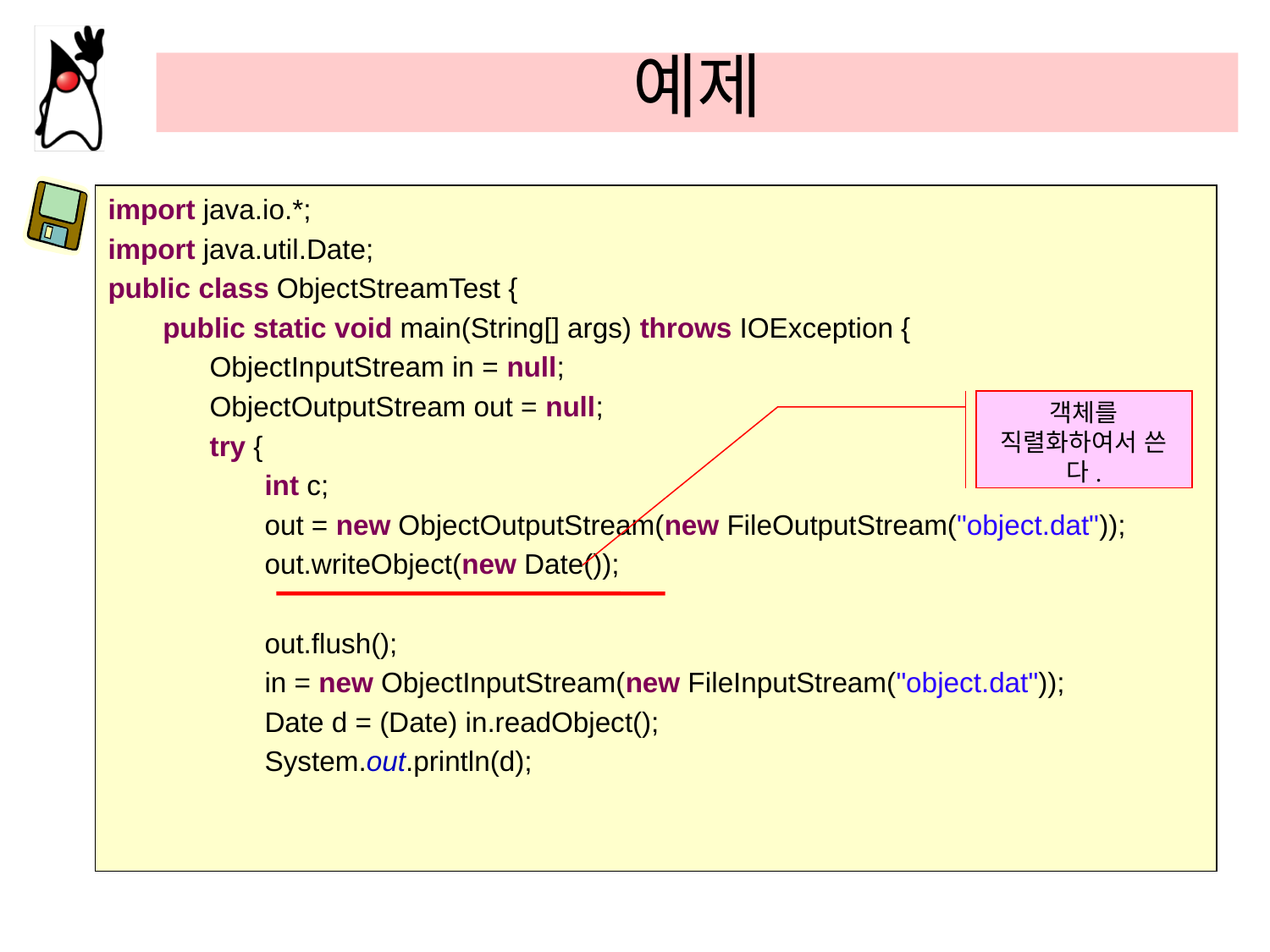

# 예제

import java.io.*;
import java.util.Date;
public class ObjectStreamTest {
       public static void main(String[] args) throws IOException {
             ObjectInputStream in = null;
             ObjectOutputStream out = null;
             try {
                    int c;
                    out = new ObjectOutputStream(new FileOutputStream("object.dat"));
                    out.writeObject(new Date());

                    out.flush();
                    in = new ObjectInputStream(new FileInputStream("object.dat"));
                    Date d = (Date) in.readObject();
                    System.out.println(d);

객체를 직렬화하여서 쓴다.